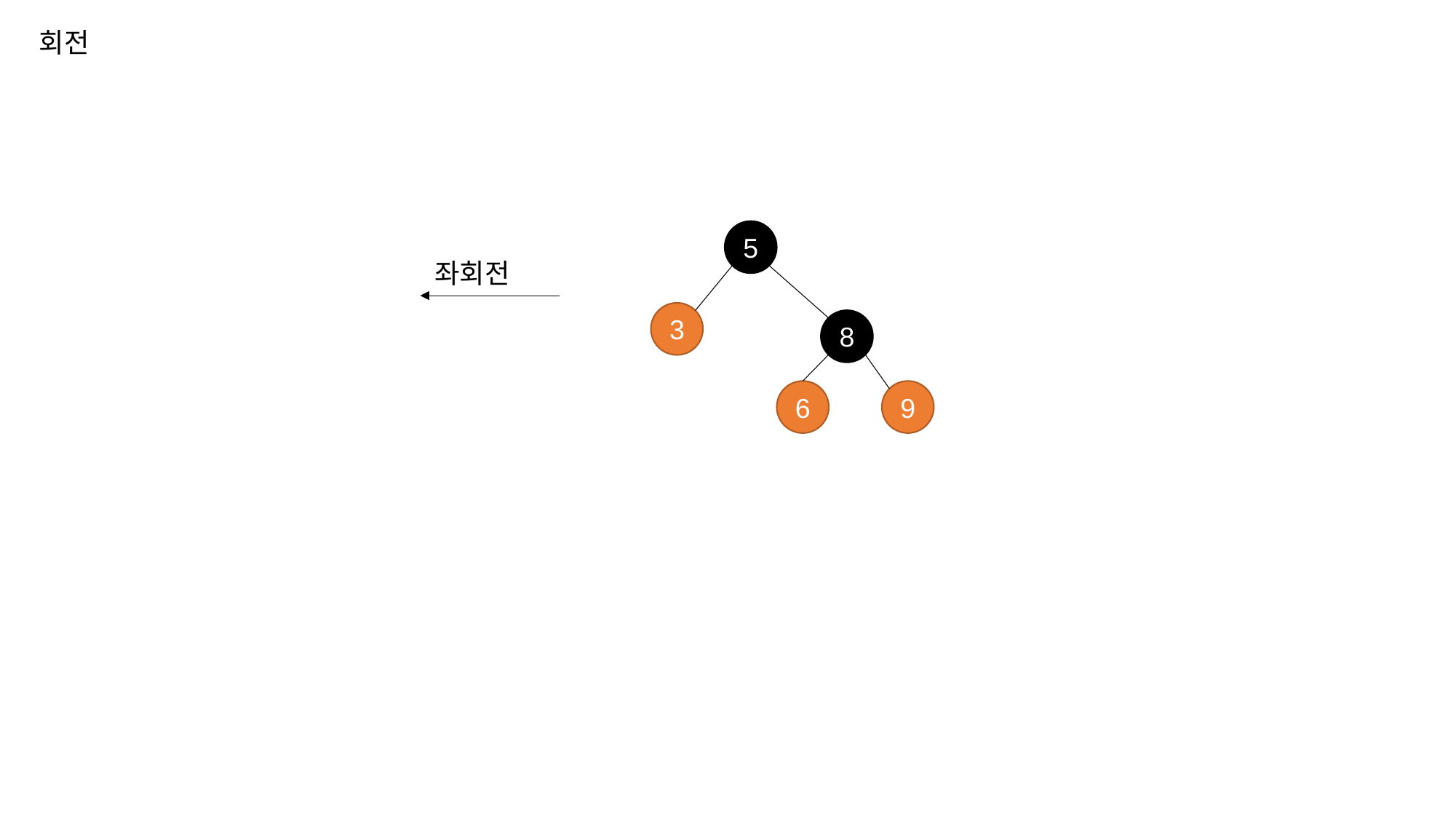

회전
5
좌회전
3
8
6
9